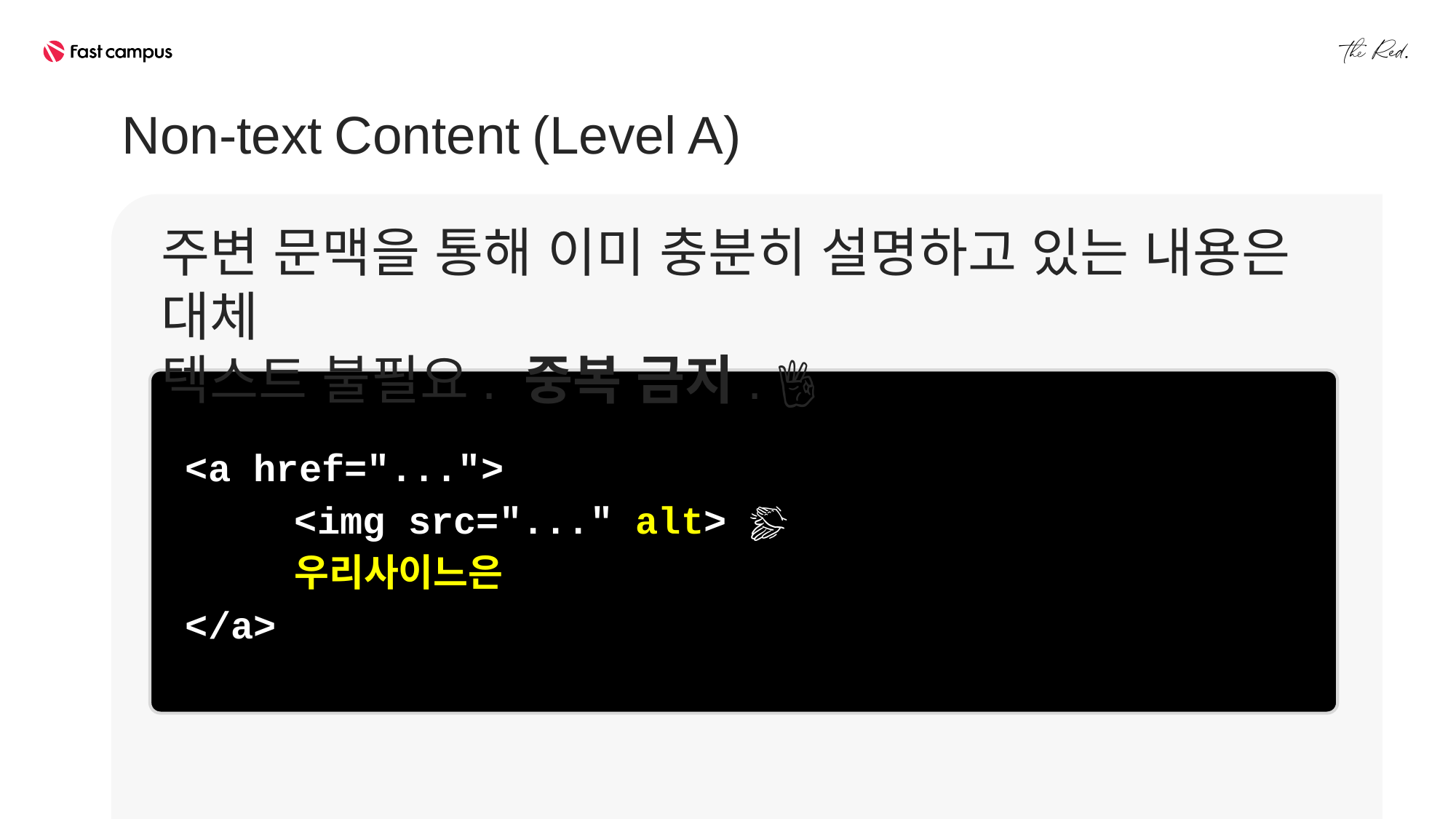

Non-text Content (Level A)
주변 문맥을 통해 이미 충분히 설명하고 있는 내용은 대체
텍스트 불필요. 중복 금지. 👌
<a href="...">
	<img src="..." alt> 👏
	우리사이느은
</a>